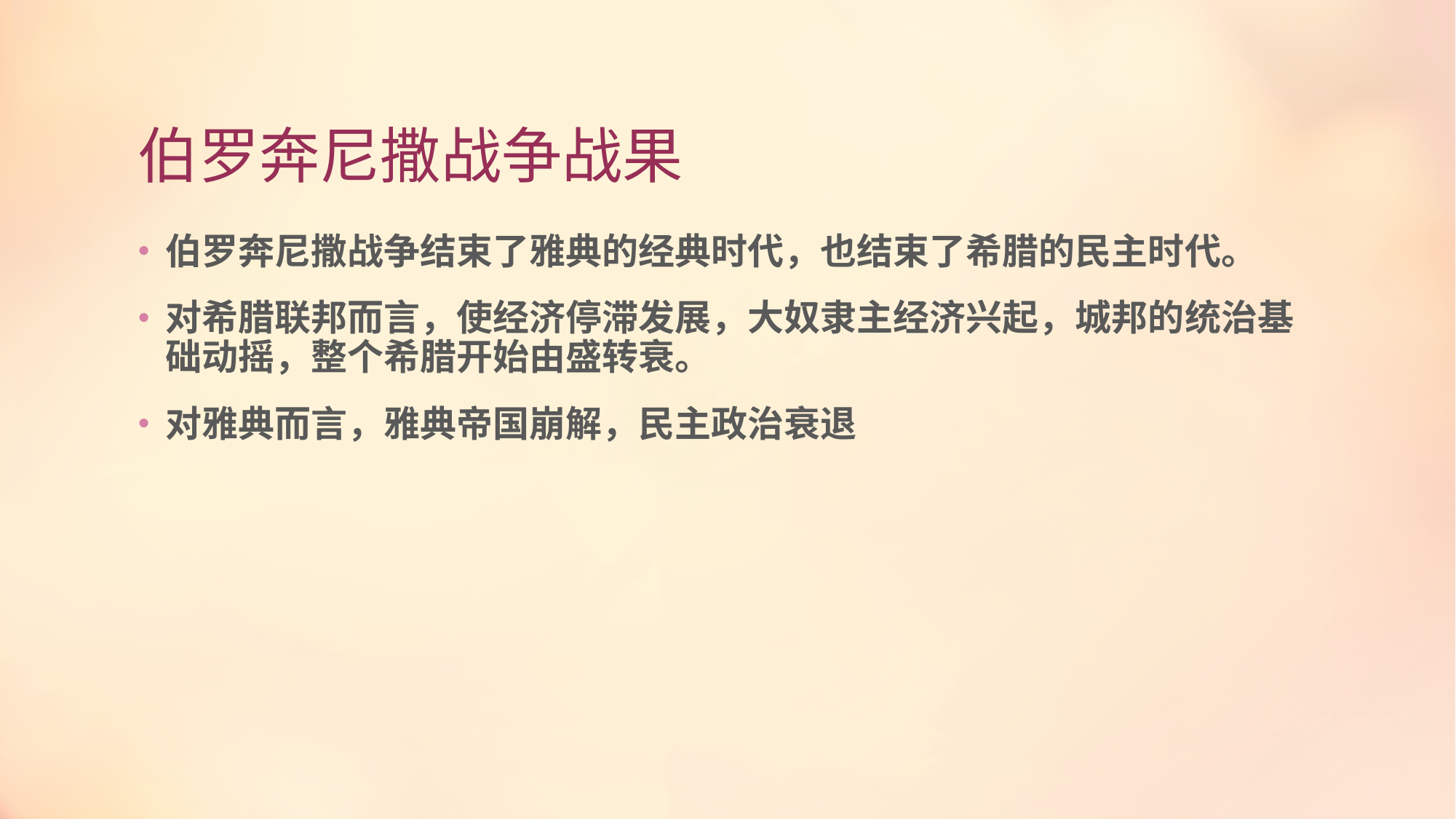

# 伯罗奔尼撒战争战果
伯罗奔尼撒战争结束了雅典的经典时代，也结束了希腊的民主时代。
对希腊联邦而言，使经济停滞发展，大奴隶主经济兴起，城邦的统治基础动摇，整个希腊开始由盛转衰。
对雅典而言，雅典帝国崩解，民主政治衰退